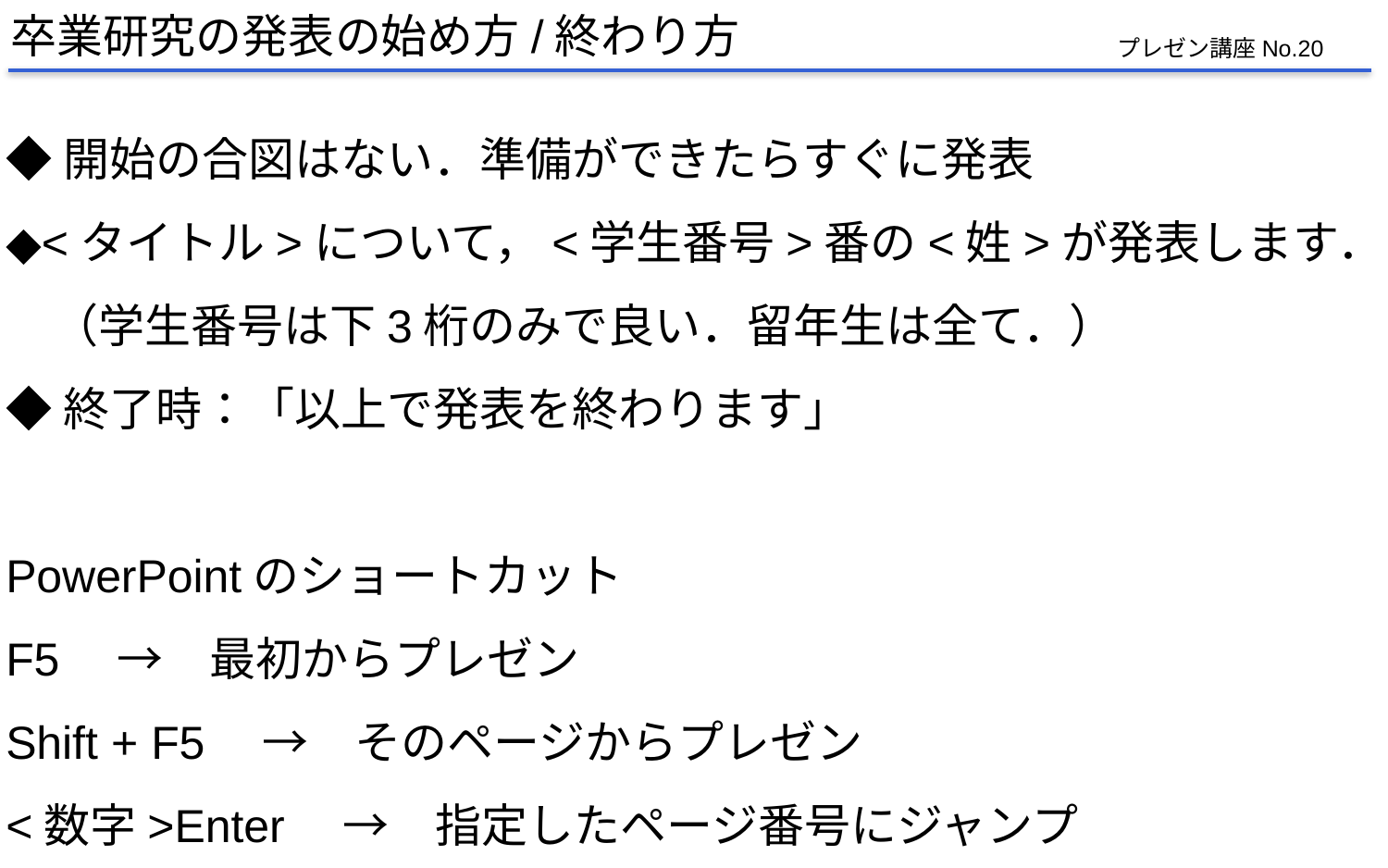

卒業研究の発表の始め方/終わり方
プレゼン講座No.20
◆開始の合図はない．準備ができたらすぐに発表
◆<タイトル>について，<学生番号>番の<姓>が発表します．
　（学生番号は下3桁のみで良い．留年生は全て．）
◆終了時：「以上で発表を終わります」

PowerPointのショートカット
F5　→　最初からプレゼン
Shift + F5　→　そのページからプレゼン
<数字>Enter　→　指定したページ番号にジャンプ